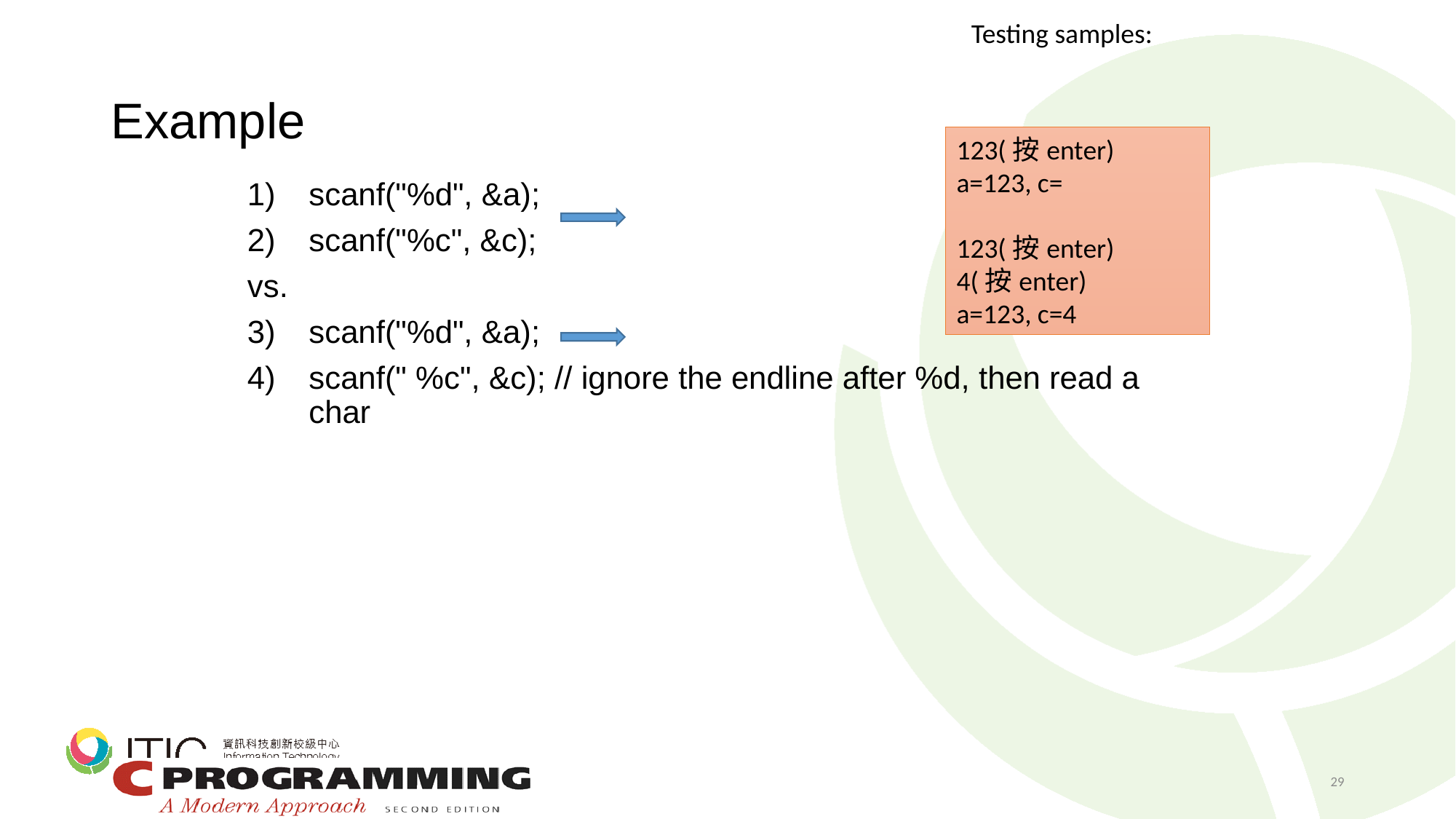

Testing samples:
# Example
123(按enter)
a=123, c=

123(按enter)
4(按enter)
a=123, c=4
scanf("%d", &a);
scanf("%c", &c);
vs.
scanf("%d", &a);
scanf(" %c", &c); // ignore the endline after %d, then read a char

29